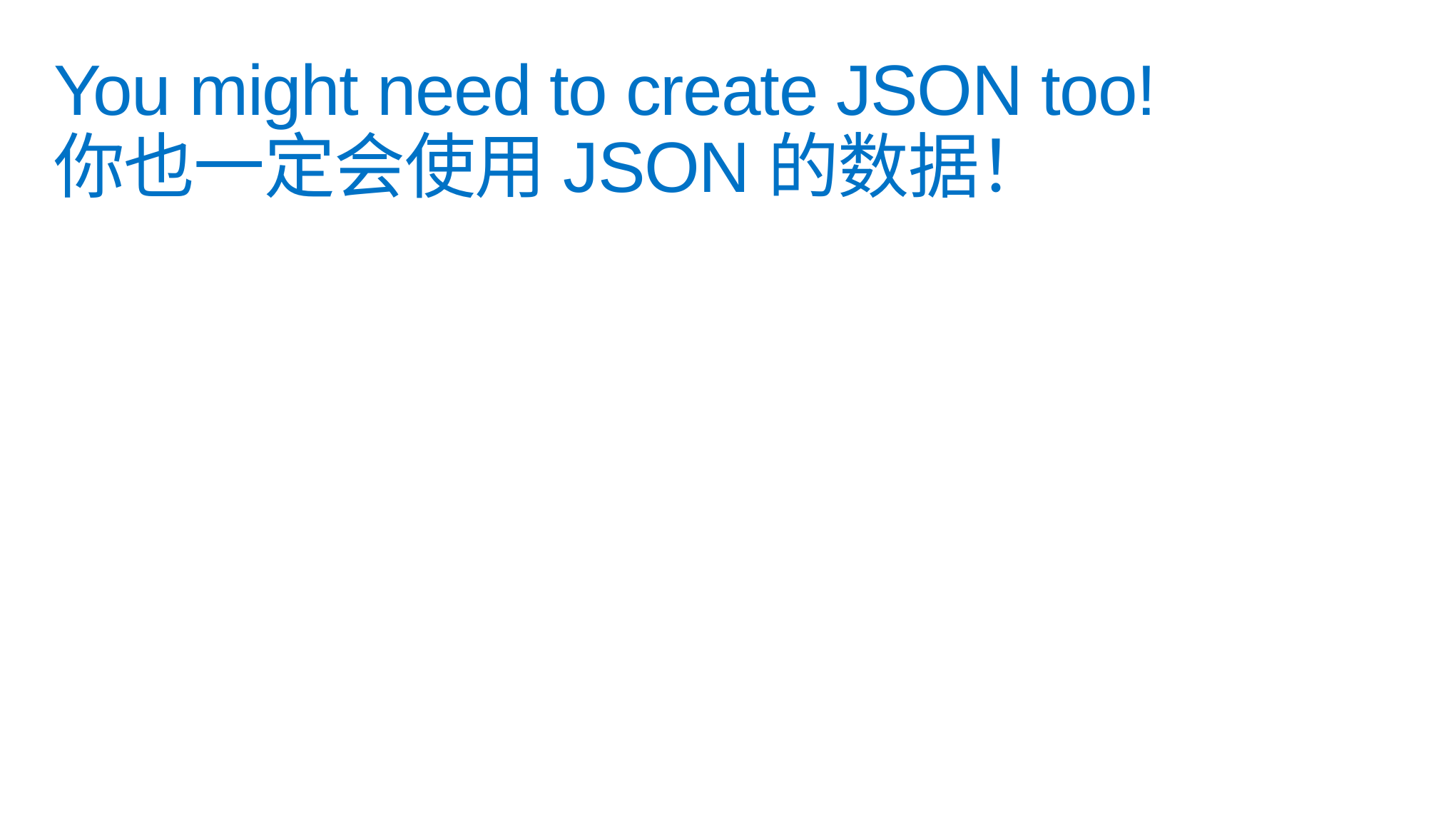

# You might need to create JSON too! 你也一定会使用JSON的数据！